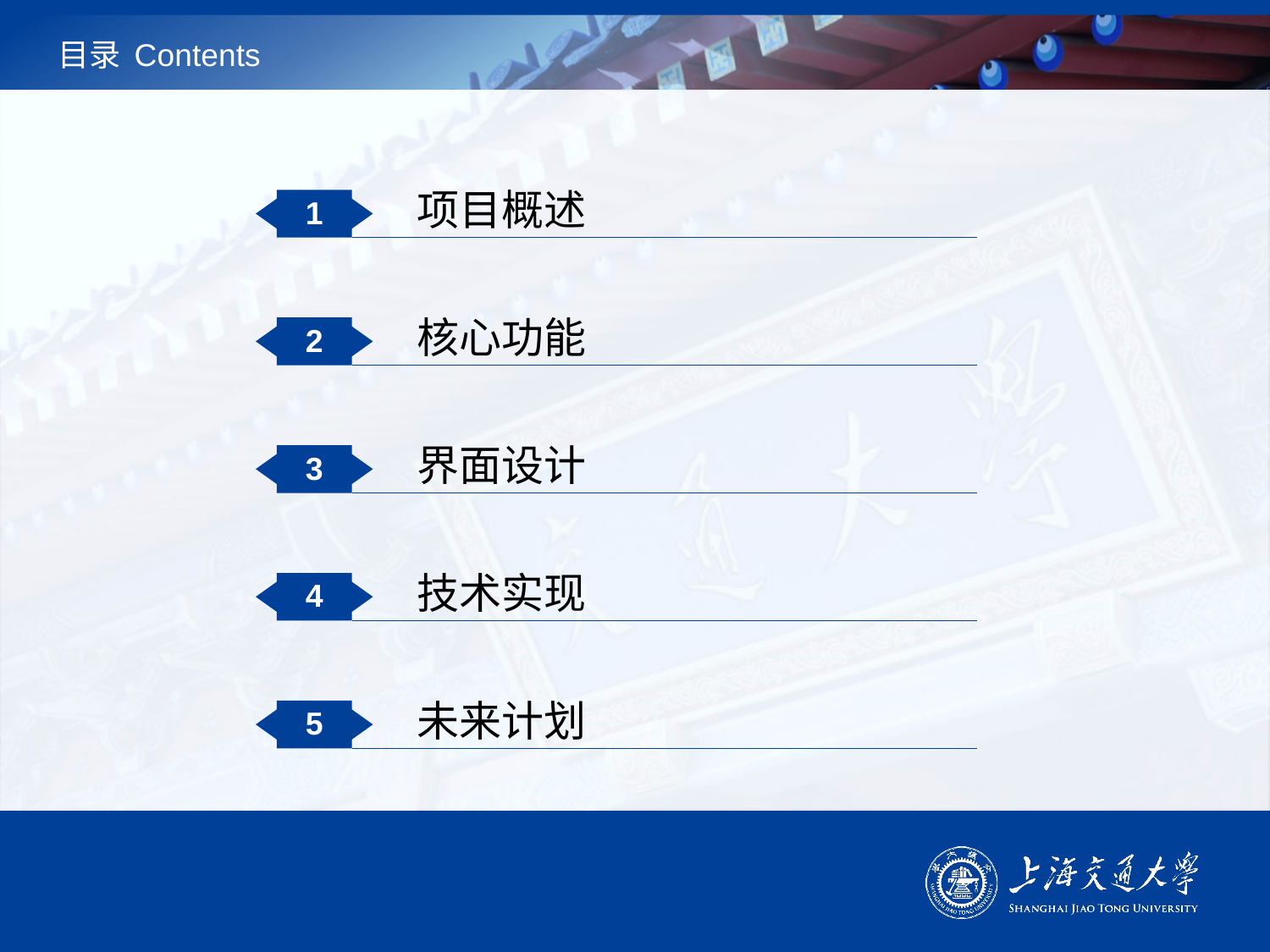

# 目录 Contents
项目概述
1

核心功能
2

界面设计
3

技术实现
4

未来计划
5